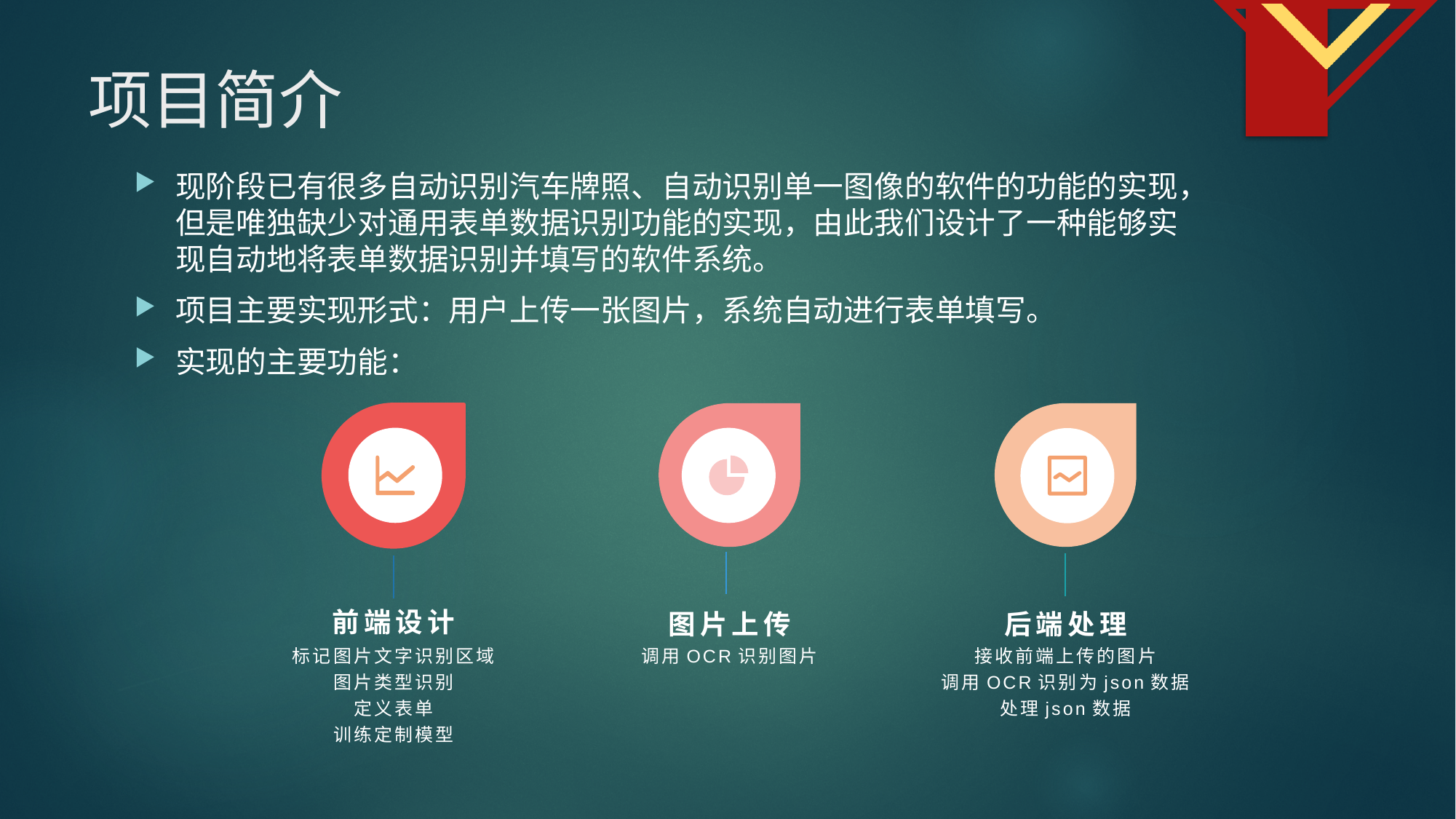

# 项目简介
现阶段已有很多自动识别汽车牌照、自动识别单一图像的软件的功能的实现，但是唯独缺少对通用表单数据识别功能的实现，由此我们设计了一种能够实现自动地将表单数据识别并填写的软件系统。
项目主要实现形式：用户上传一张图片，系统自动进行表单填写。
实现的主要功能：

前端设计
图片上传
后端处理
调用OCR识别图片

标记图片文字识别区域
图片类型识别
定义表单
训练定制模型
接收前端上传的图片
调用OCR识别为json数据
处理json数据